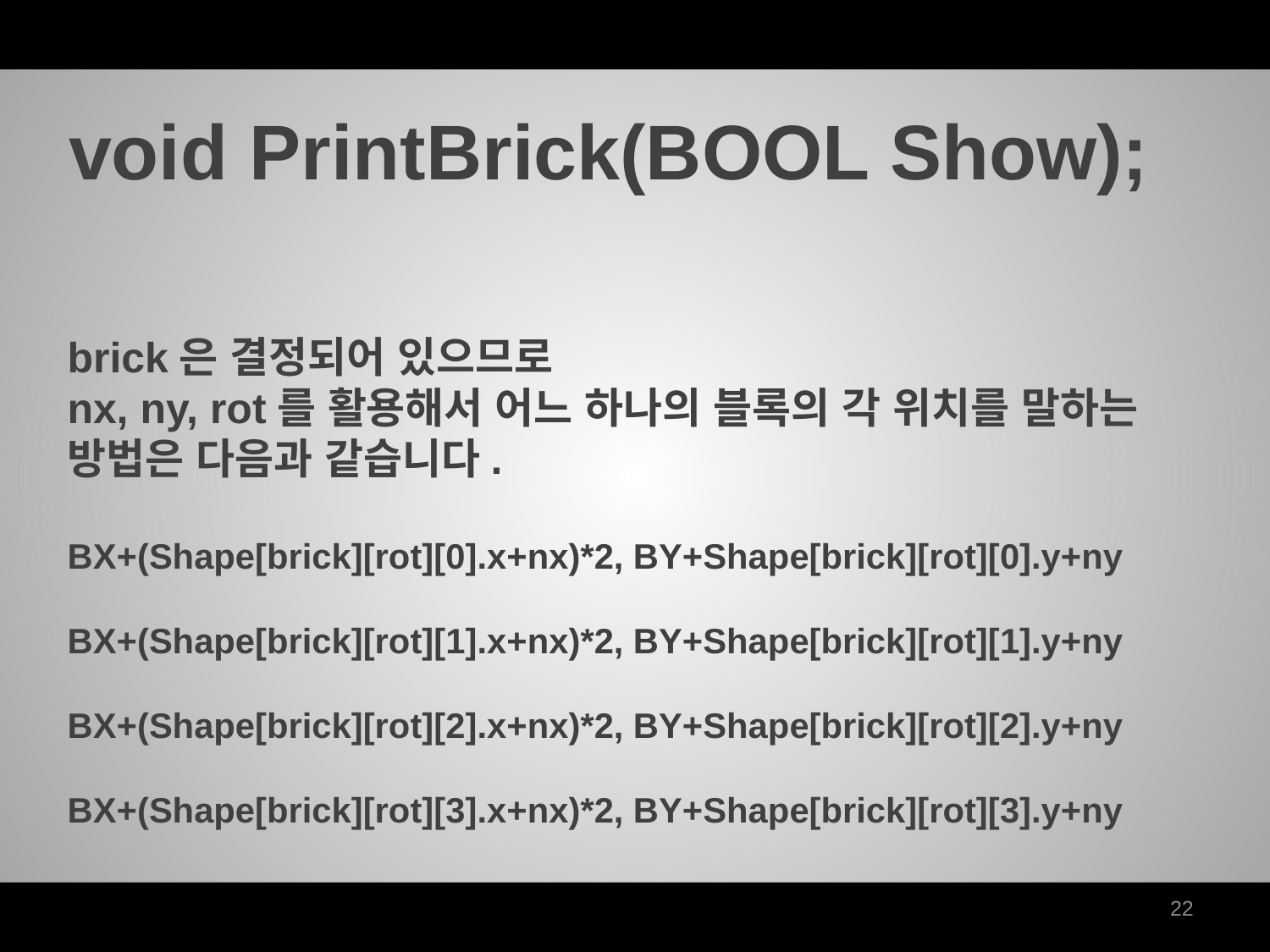

void PrintBrick(BOOL Show);
brick은 결정되어 있으므로
nx, ny, rot를 활용해서 어느 하나의 블록의 각 위치를 말하는 방법은 다음과 같습니다.

BX+(Shape[brick][rot][0].x+nx)*2, BY+Shape[brick][rot][0].y+ny

BX+(Shape[brick][rot][1].x+nx)*2, BY+Shape[brick][rot][1].y+ny

BX+(Shape[brick][rot][2].x+nx)*2, BY+Shape[brick][rot][2].y+ny

BX+(Shape[brick][rot][3].x+nx)*2, BY+Shape[brick][rot][3].y+ny

22